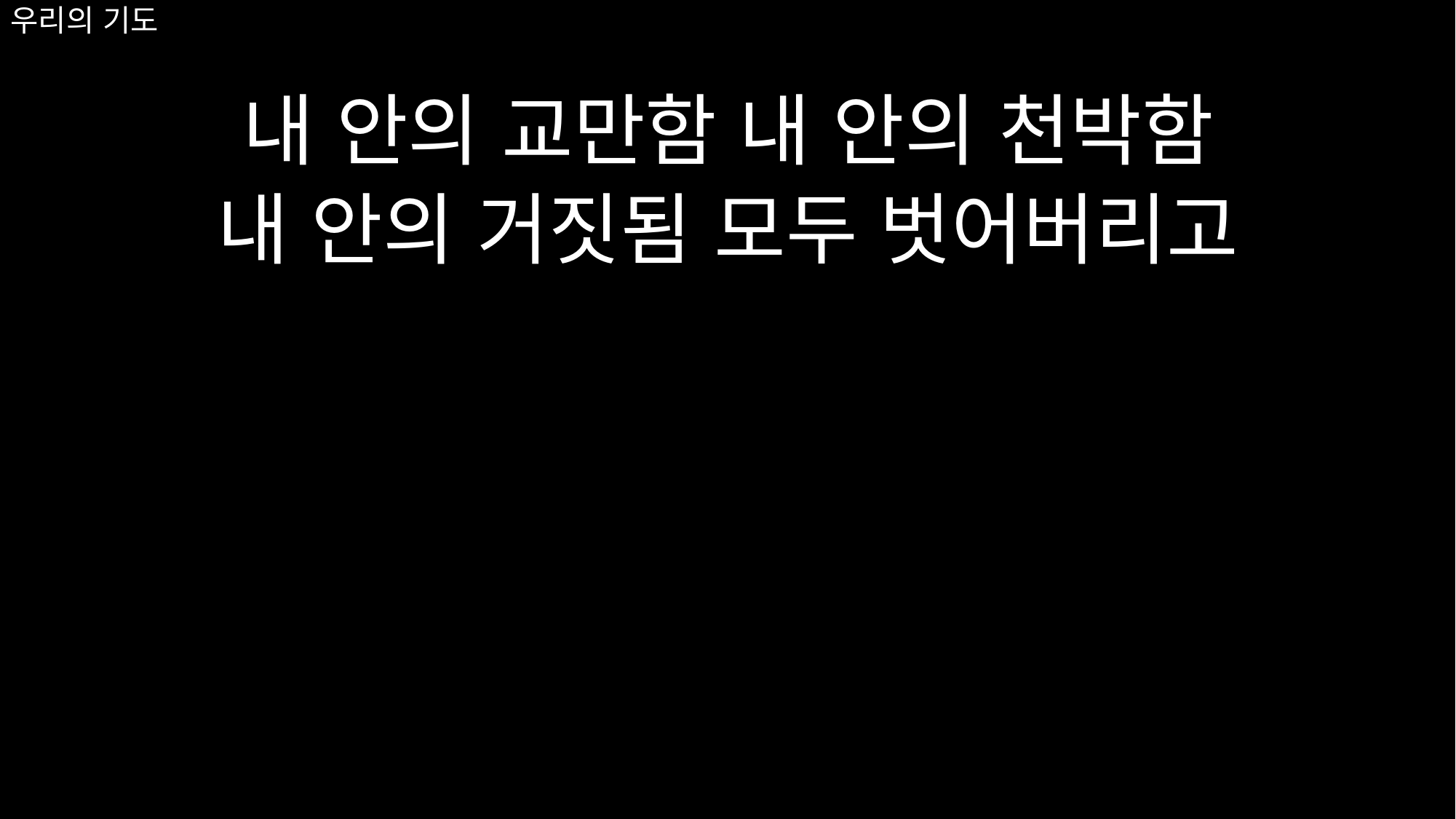

내 안의 교만함 내 안의 천박함
내 안의 거짓됨 모두 벗어버리고

# 우리의 기도